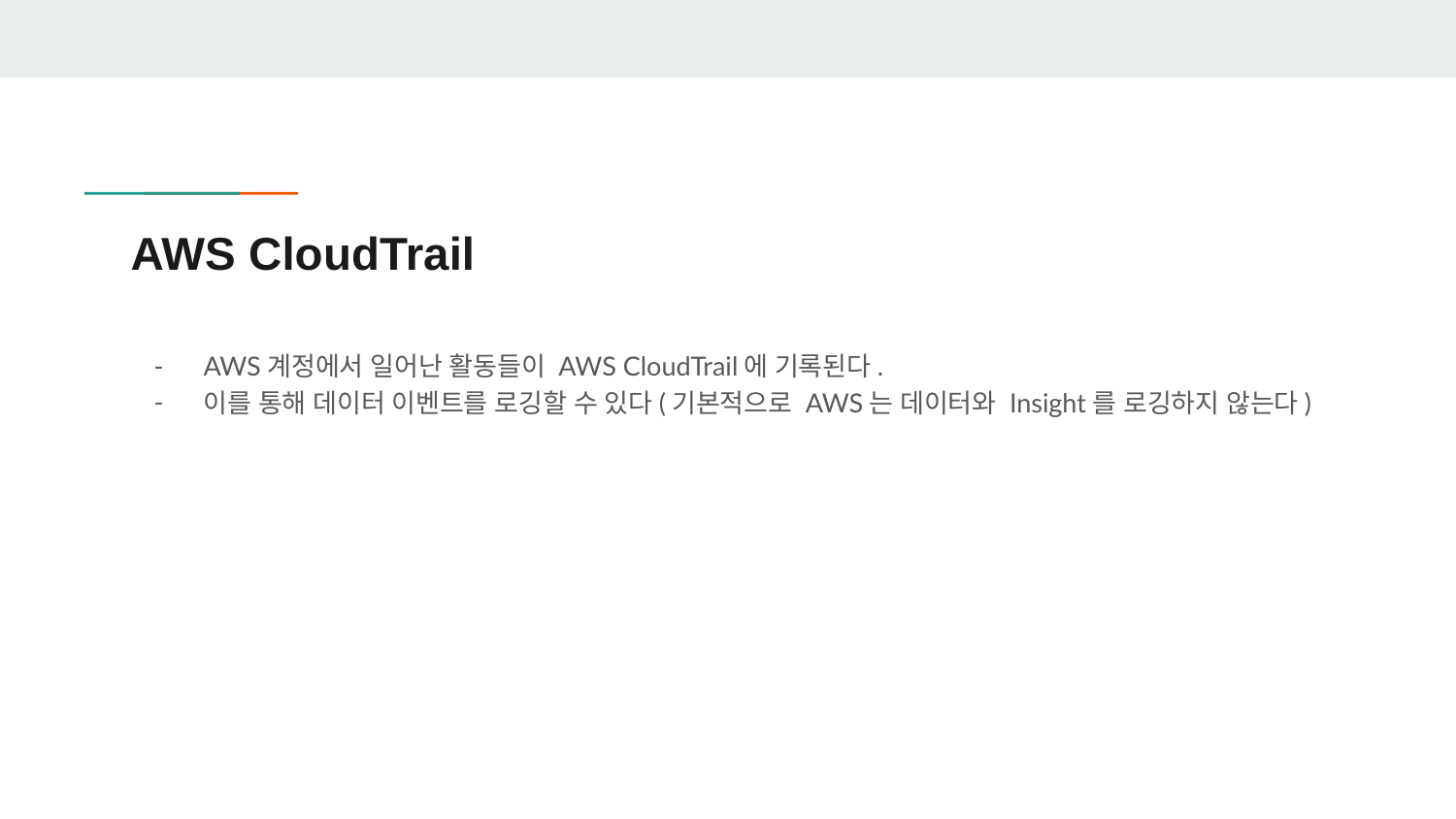

# AWS CloudTrail
AWS계정에서 일어난 활동들이 AWS CloudTrail에 기록된다.
이를 통해 데이터 이벤트를 로깅할 수 있다(기본적으로 AWS는 데이터와 Insight를 로깅하지 않는다)